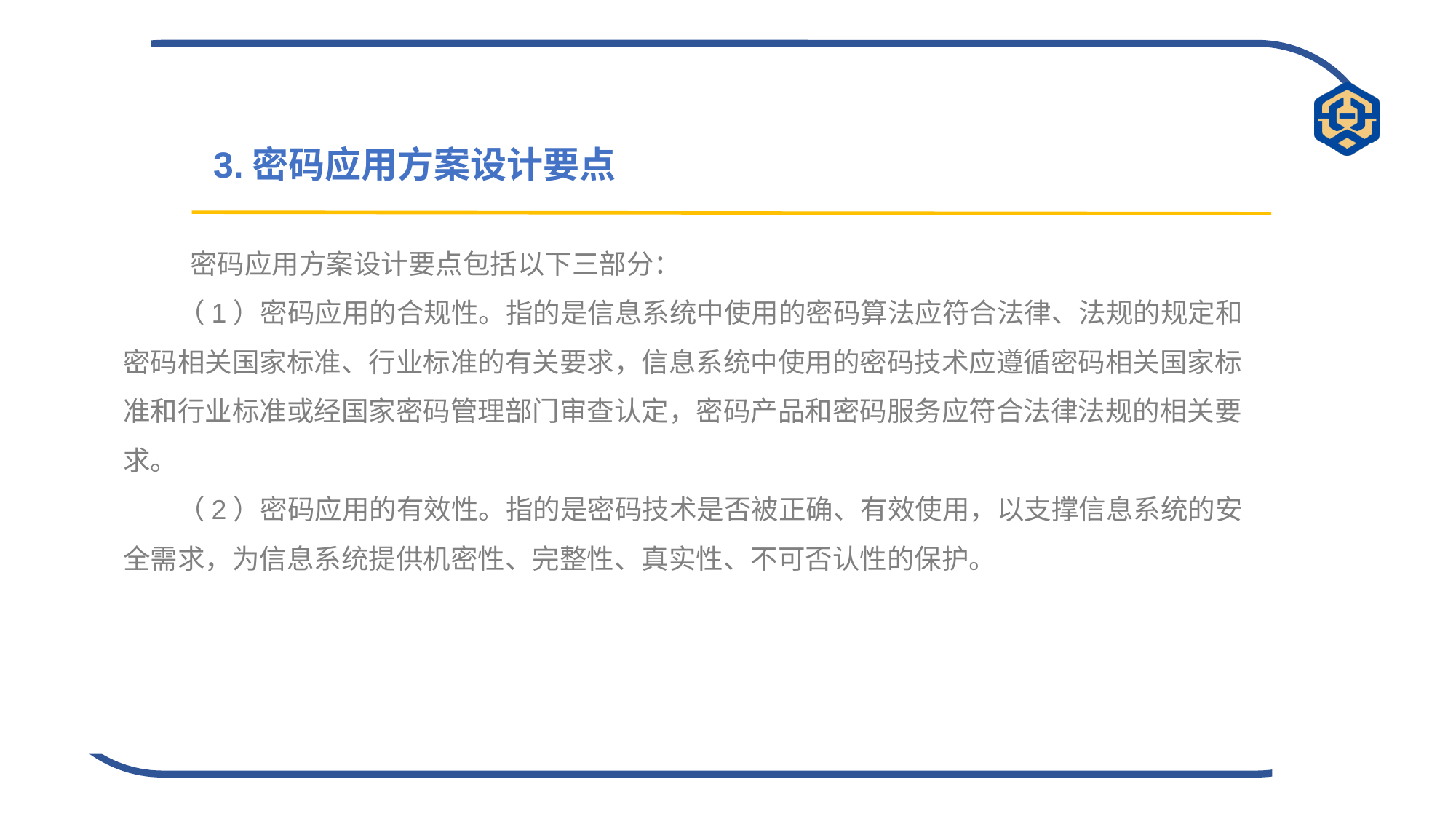

3.密码应用方案设计要点
 密码应用方案设计要点包括以下三部分：
（1）密码应用的合规性。指的是信息系统中使用的密码算法应符合法律、法规的规定和密码相关国家标准、行业标准的有关要求，信息系统中使用的密码技术应遵循密码相关国家标准和行业标准或经国家密码管理部门审查认定，密码产品和密码服务应符合法律法规的相关要求。
（2）密码应用的有效性。指的是密码技术是否被正确、有效使用，以支撑信息系统的安全需求，为信息系统提供机密性、完整性、真实性、不可否认性的保护。